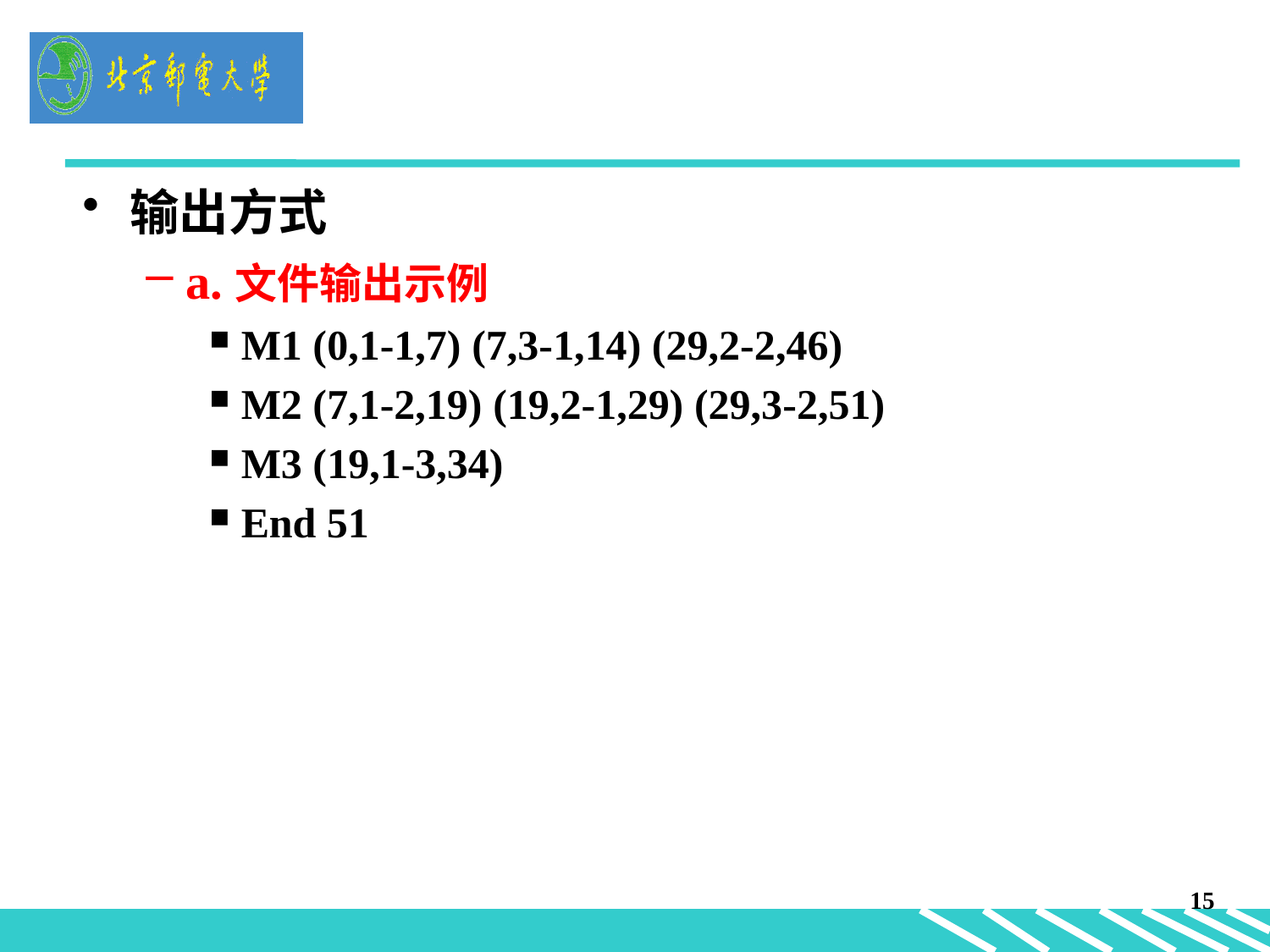

#
输出方式
a.文件输出示例
M1 (0,1-1,7) (7,3-1,14) (29,2-2,46)
M2 (7,1-2,19) (19,2-1,29) (29,3-2,51)
M3 (19,1-3,34)
End 51

15